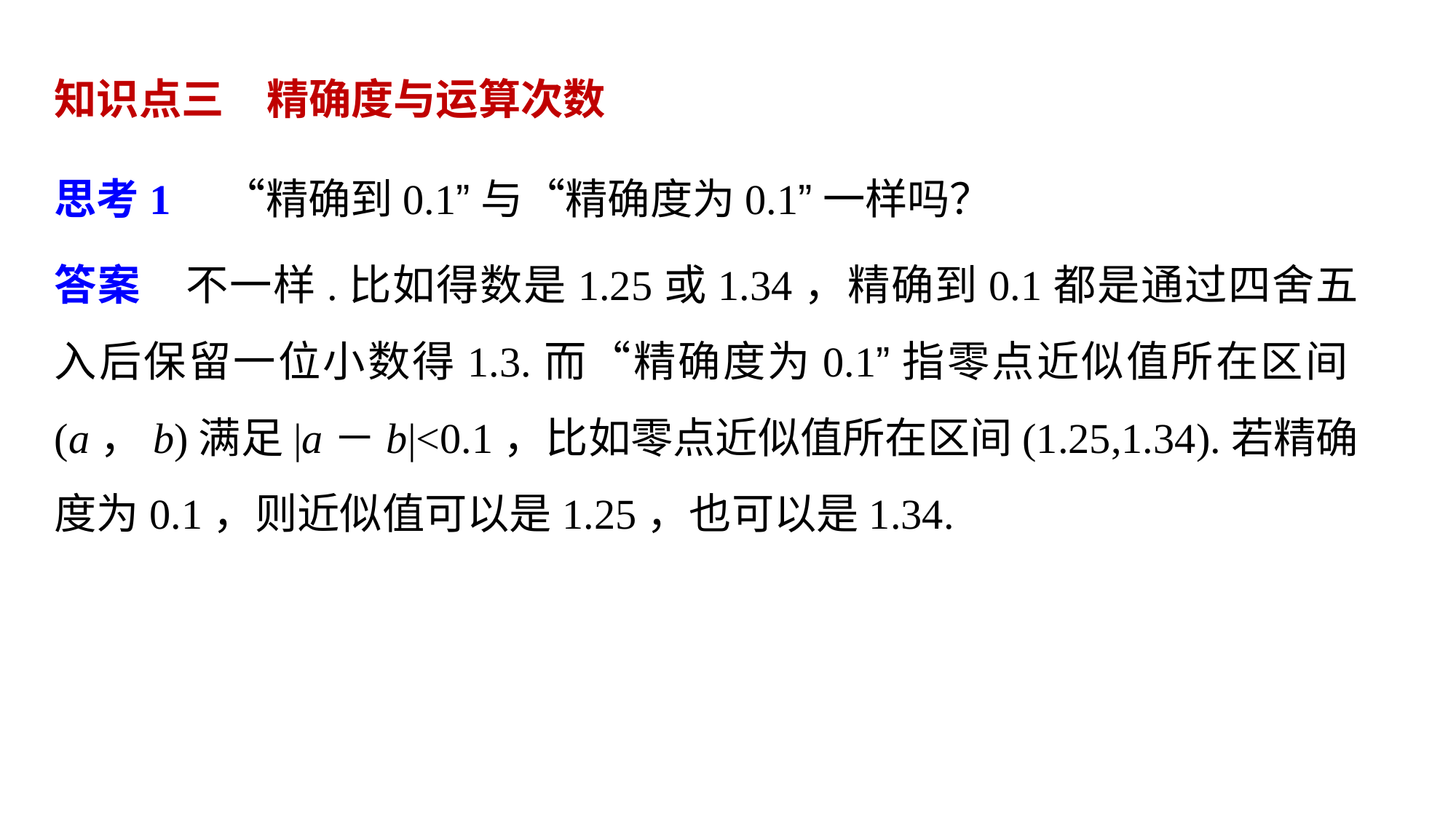

知识点三　精确度与运算次数
思考1　“精确到0.1”与“精确度为0.1”一样吗？
答案　不一样.比如得数是1.25或1.34，精确到0.1都是通过四舍五入后保留一位小数得1.3.而“精确度为0.1”指零点近似值所在区间(a，b)满足|a－b|<0.1，比如零点近似值所在区间(1.25,1.34).若精确度为0.1，则近似值可以是1.25，也可以是1.34.